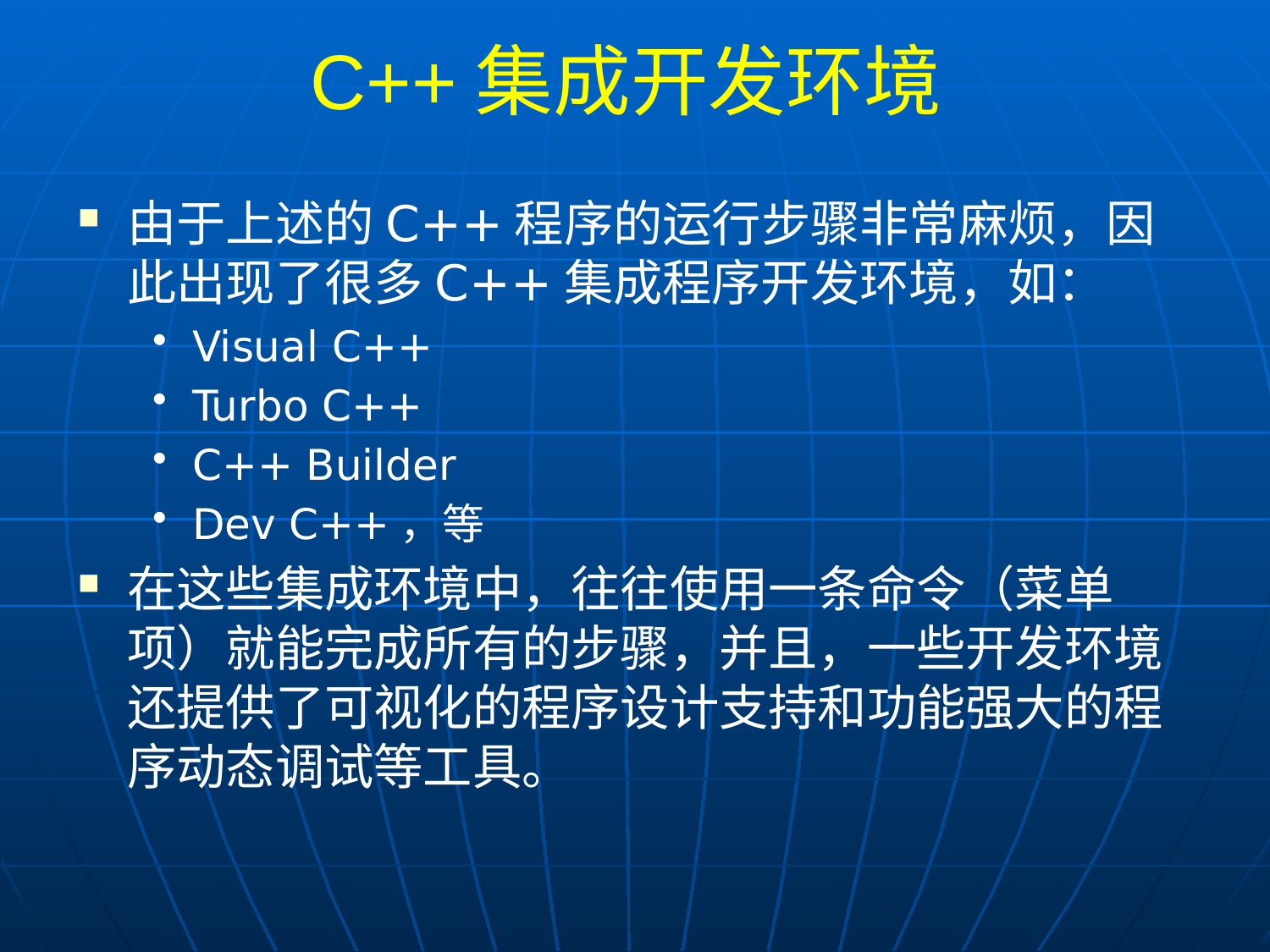

# C++集成开发环境
由于上述的C++程序的运行步骤非常麻烦，因此出现了很多C++集成程序开发环境，如：
Visual C++
Turbo C++
C++ Builder
Dev C++，等
在这些集成环境中，往往使用一条命令（菜单项）就能完成所有的步骤，并且，一些开发环境还提供了可视化的程序设计支持和功能强大的程序动态调试等工具。